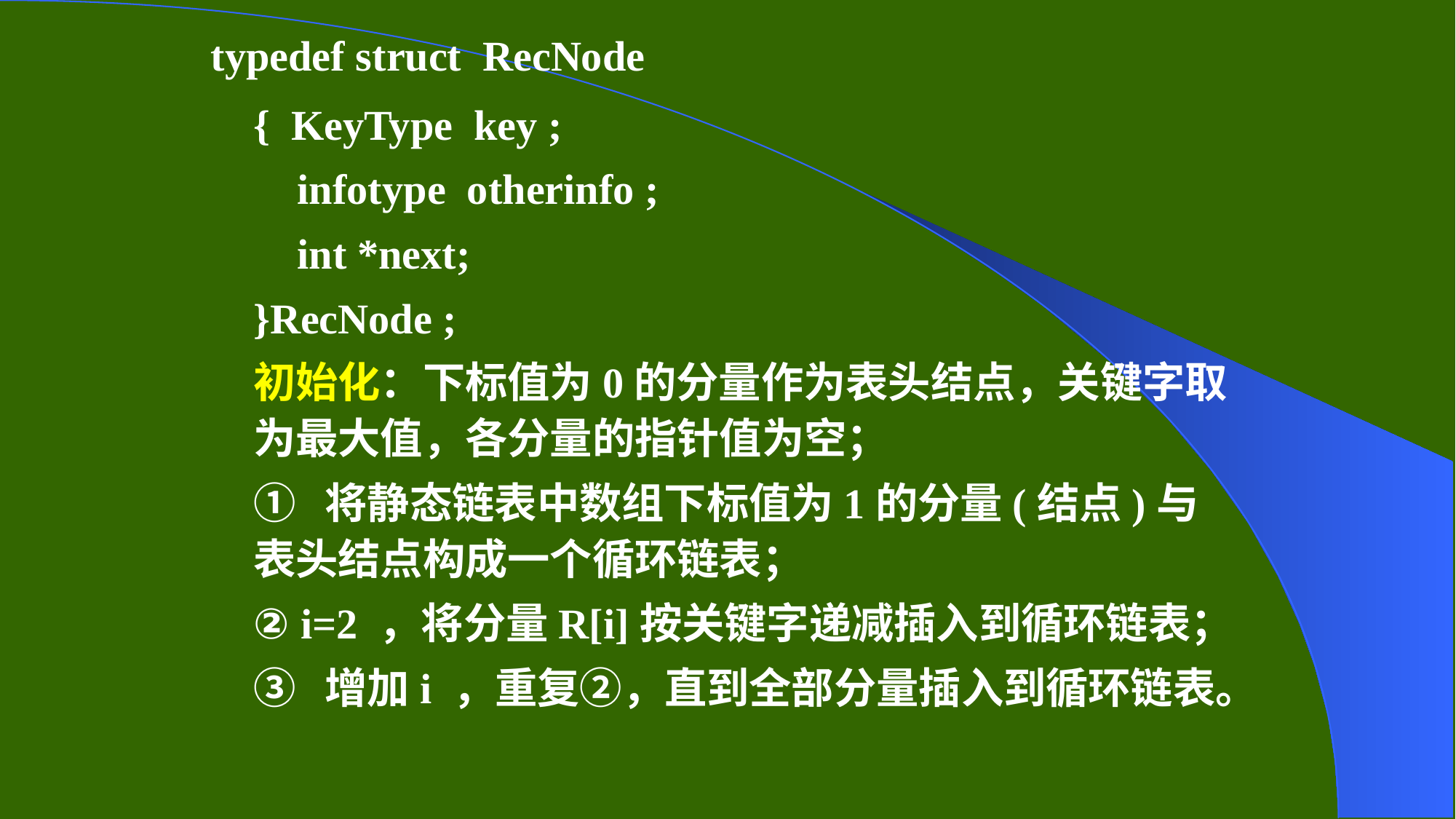

typedef struct  RecNode
{  KeyType  key ;
infotype  otherinfo ;
int *next;
}RecNode ;
初始化：下标值为0的分量作为表头结点，关键字取为最大值，各分量的指针值为空；
①  将静态链表中数组下标值为1的分量(结点)与表头结点构成一个循环链表；
② i=2 ，将分量R[i]按关键字递减插入到循环链表；
③  增加i ，重复②，直到全部分量插入到循环链表。